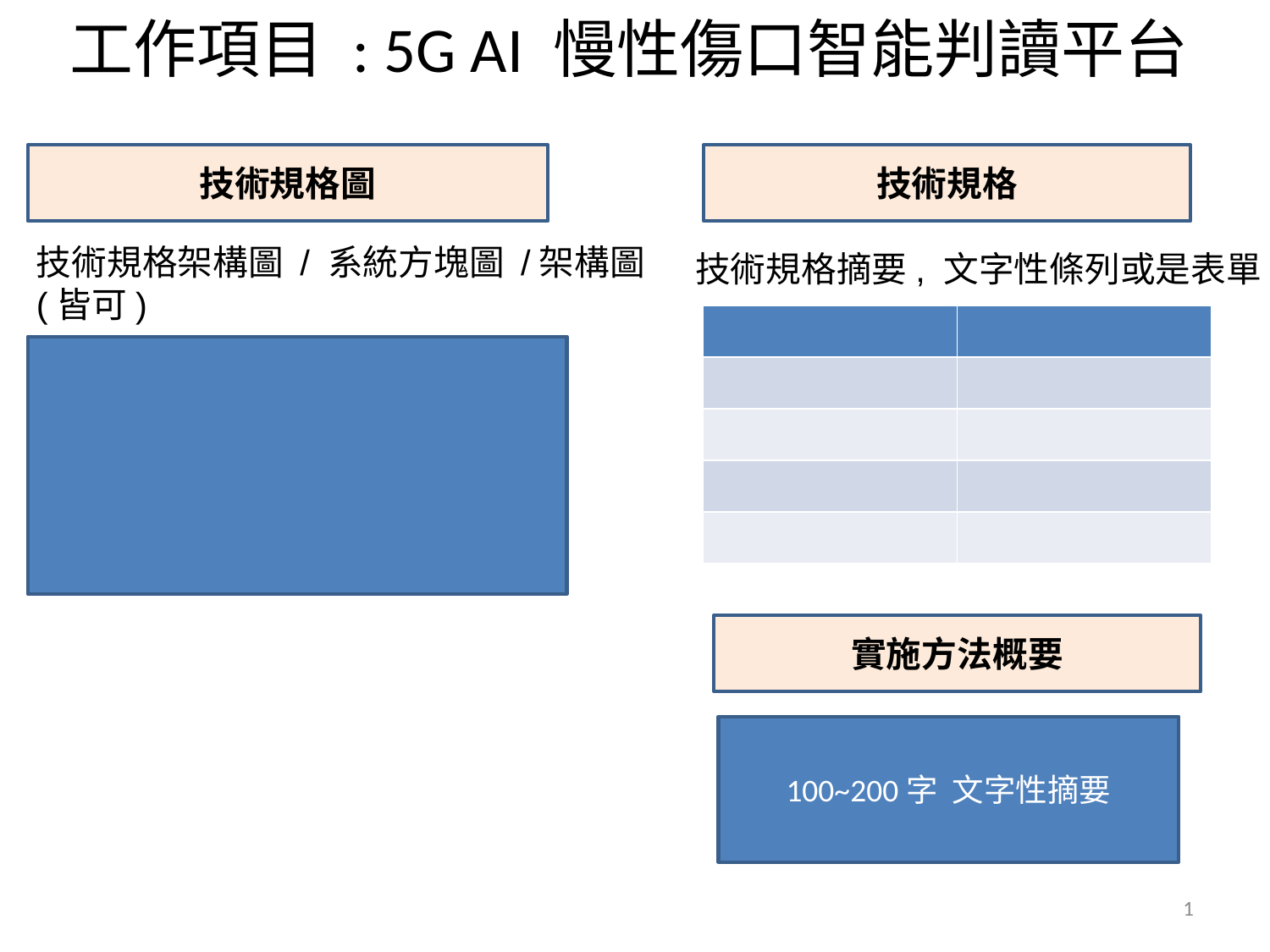

# 工作項目 : 5G AI 慢性傷口智能判讀平台
技術規格
技術規格圖
技術規格架構圖 / 系統方塊圖 /架構圖 (皆可)
技術規格摘要, 文字性條列或是表單
|  |  |
| --- | --- |
|  |  |
|  |  |
|  |  |
|  |  |

實施方法概要
100~200字  文字性摘要
1